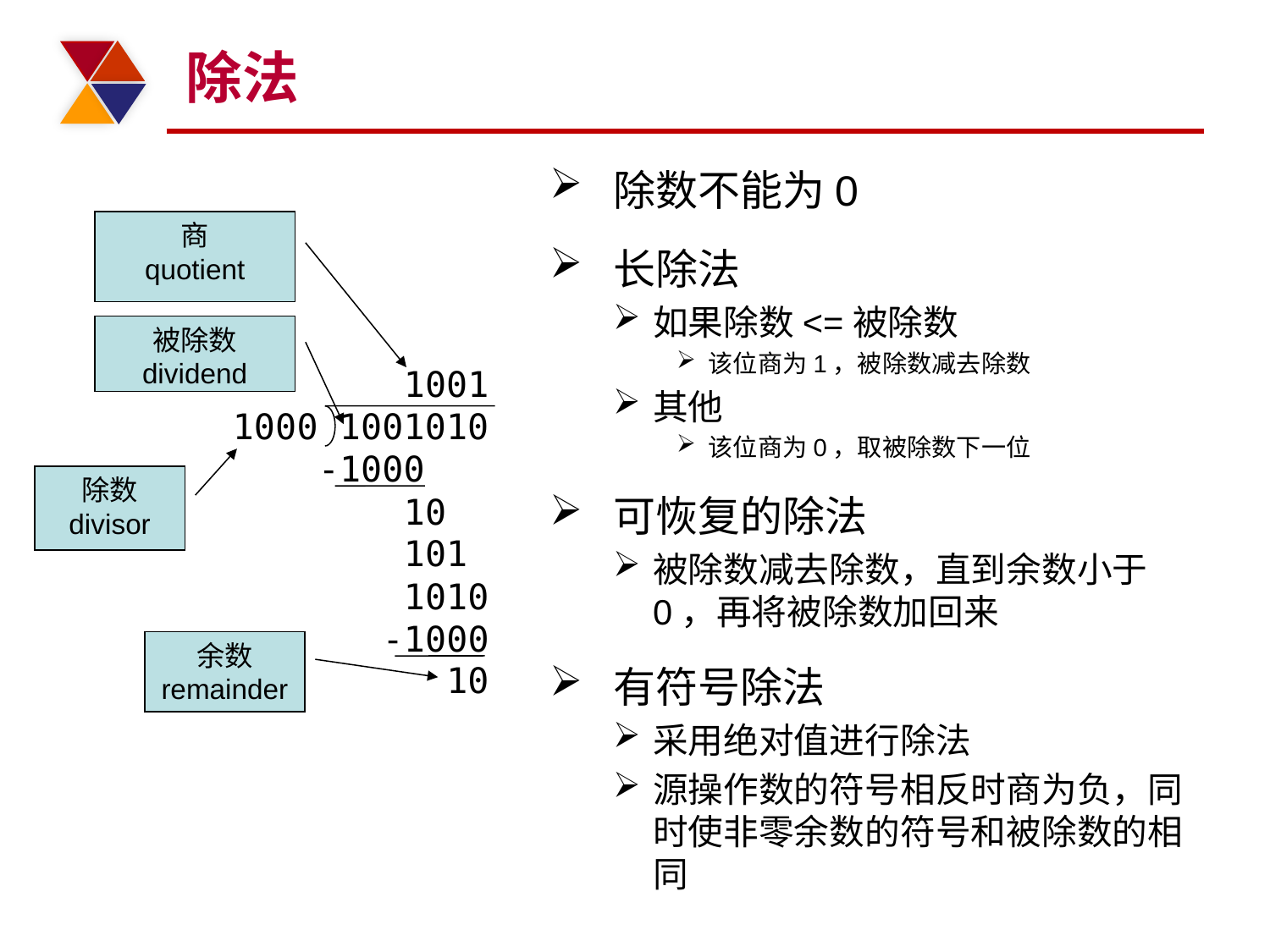

# 除法
除数不能为0
长除法
如果除数<=被除数
该位商为1，被除数减去除数
其他
该位商为0，取被除数下一位
可恢复的除法
被除数减去除数，直到余数小于0，再将被除数加回来
有符号除法
采用绝对值进行除法
源操作数的符号相反时商为负，同时使非零余数的符号和被除数的相同
商
quotient
被除数
dividend
        1001
1000 1001010
    -1000
        10
        101
        1010
       -1000
          10

除数
divisor

余数
remainder